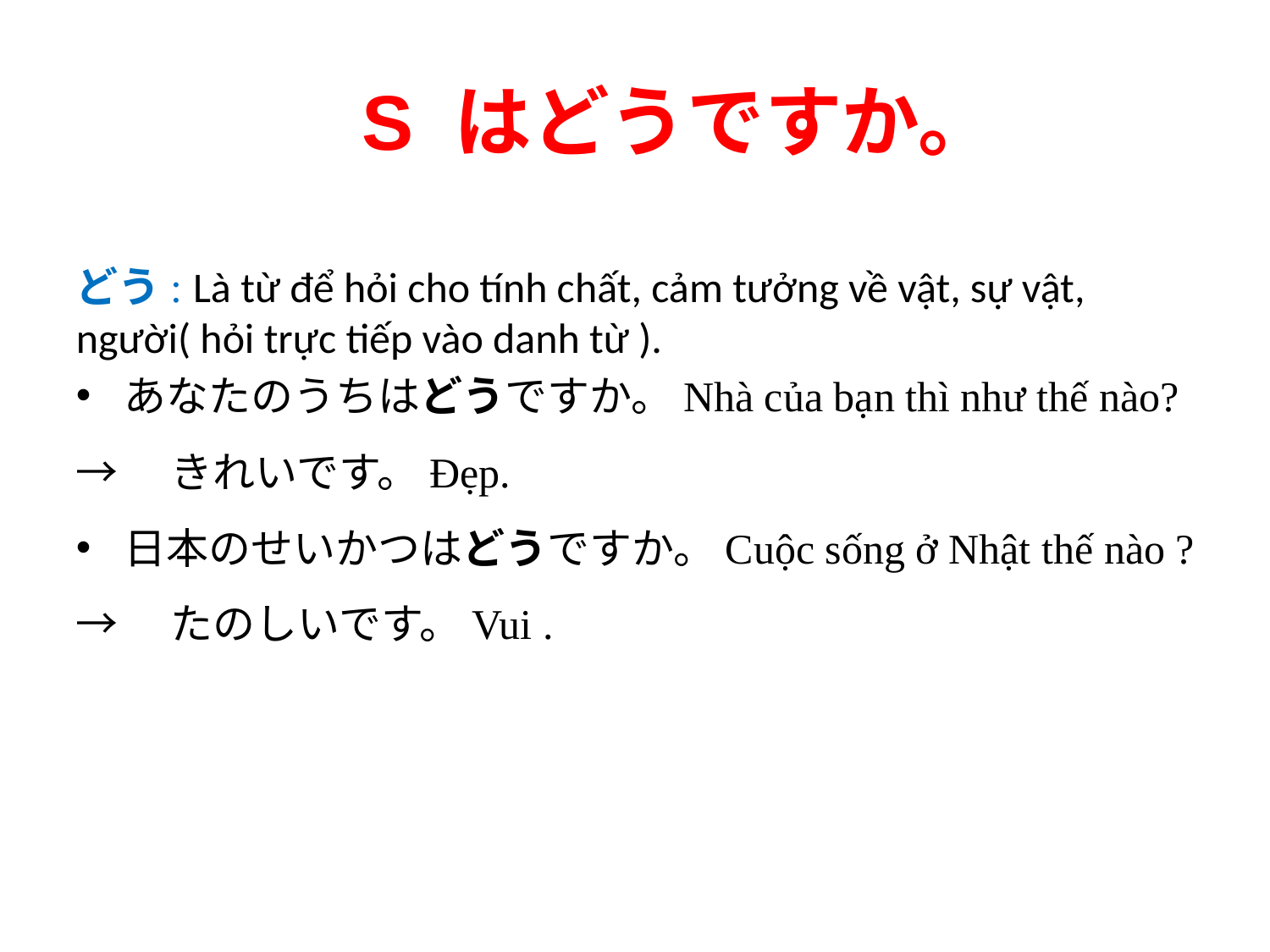

S はどうですか。
どう: Là từ để hỏi cho tính chất, cảm tưởng về vật, sự vật, người( hỏi trực tiếp vào danh từ ).
あなたのうちはどうですか。Nhà của bạn thì như thế nào?
→　きれいです。Đẹp.
日本のせいかつはどうですか。Cuộc sống ở Nhật thế nào ?
→　たのしいです。Vui .